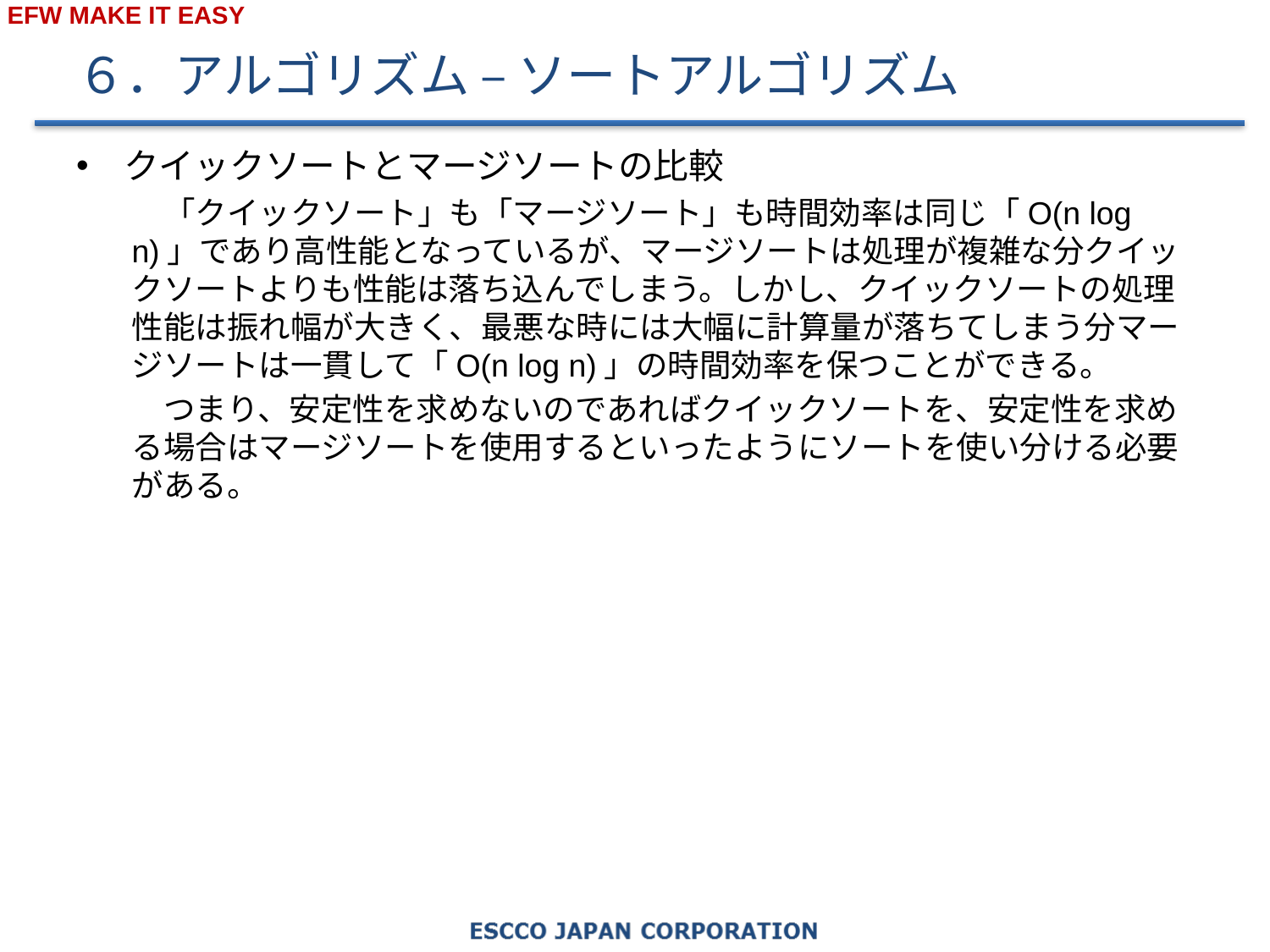

# ６．アルゴリズム – ソートアルゴリズム
クイックソートとマージソートの比較
　「クイックソート」も「マージソート」も時間効率は同じ「O(n log n)」であり高性能となっているが、マージソートは処理が複雑な分クイックソートよりも性能は落ち込んでしまう。しかし、クイックソートの処理性能は振れ幅が大きく、最悪な時には大幅に計算量が落ちてしまう分マージソートは一貫して「O(n log n)」の時間効率を保つことができる。
　つまり、安定性を求めないのであればクイックソートを、安定性を求める場合はマージソートを使用するといったようにソートを使い分ける必要がある。